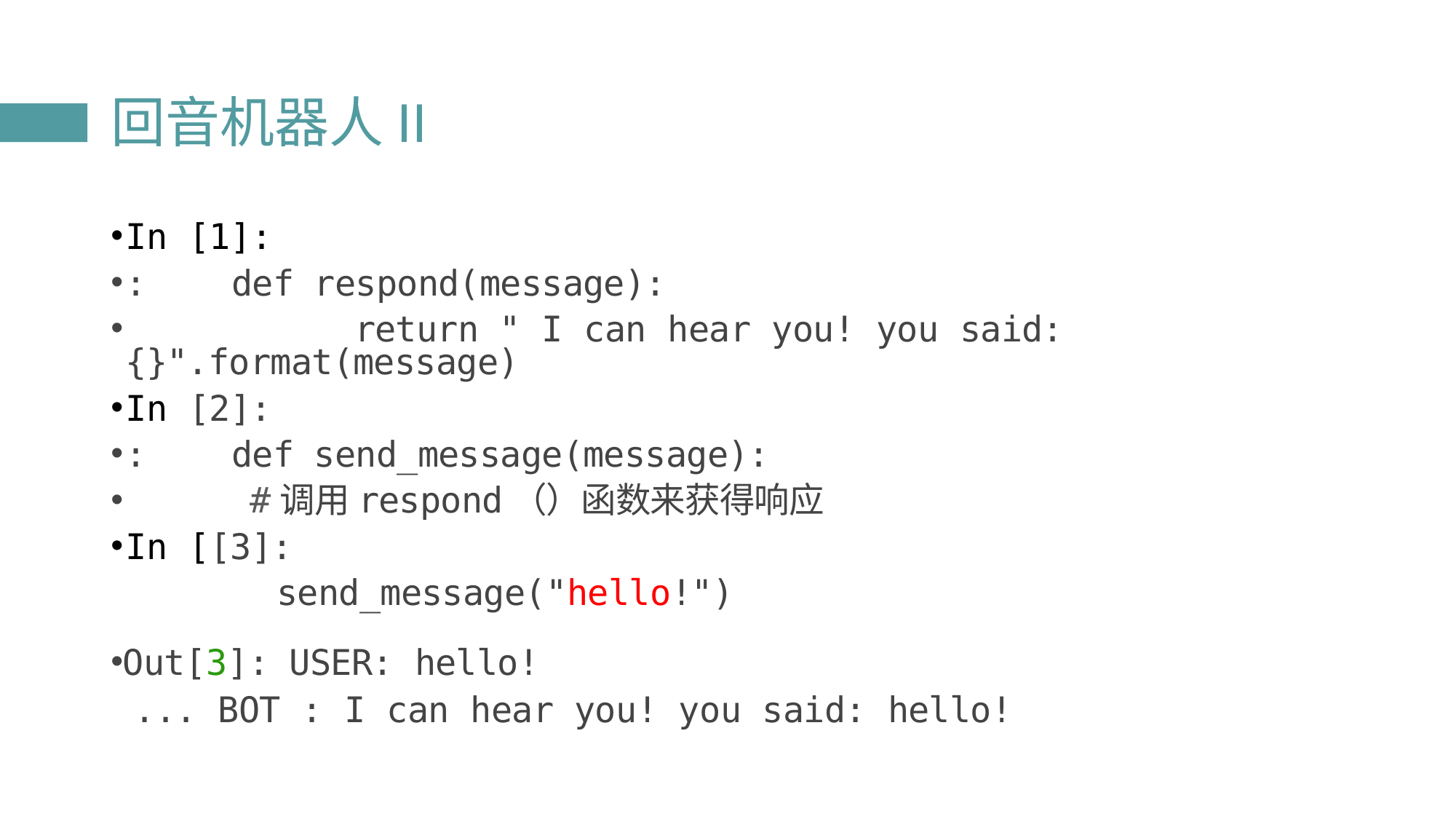

# 回音机器人II
In [1]:
:	def respond(message):
           return " I can hear you! you said: {}".format(message)
In [2]:
:	def send_message(message):
      #调用respond（）函数来获得响应
In [[3]:
        send_message("hello!")

Out[3]: USER: hello!
... BOT : I can hear you! you said: hello!